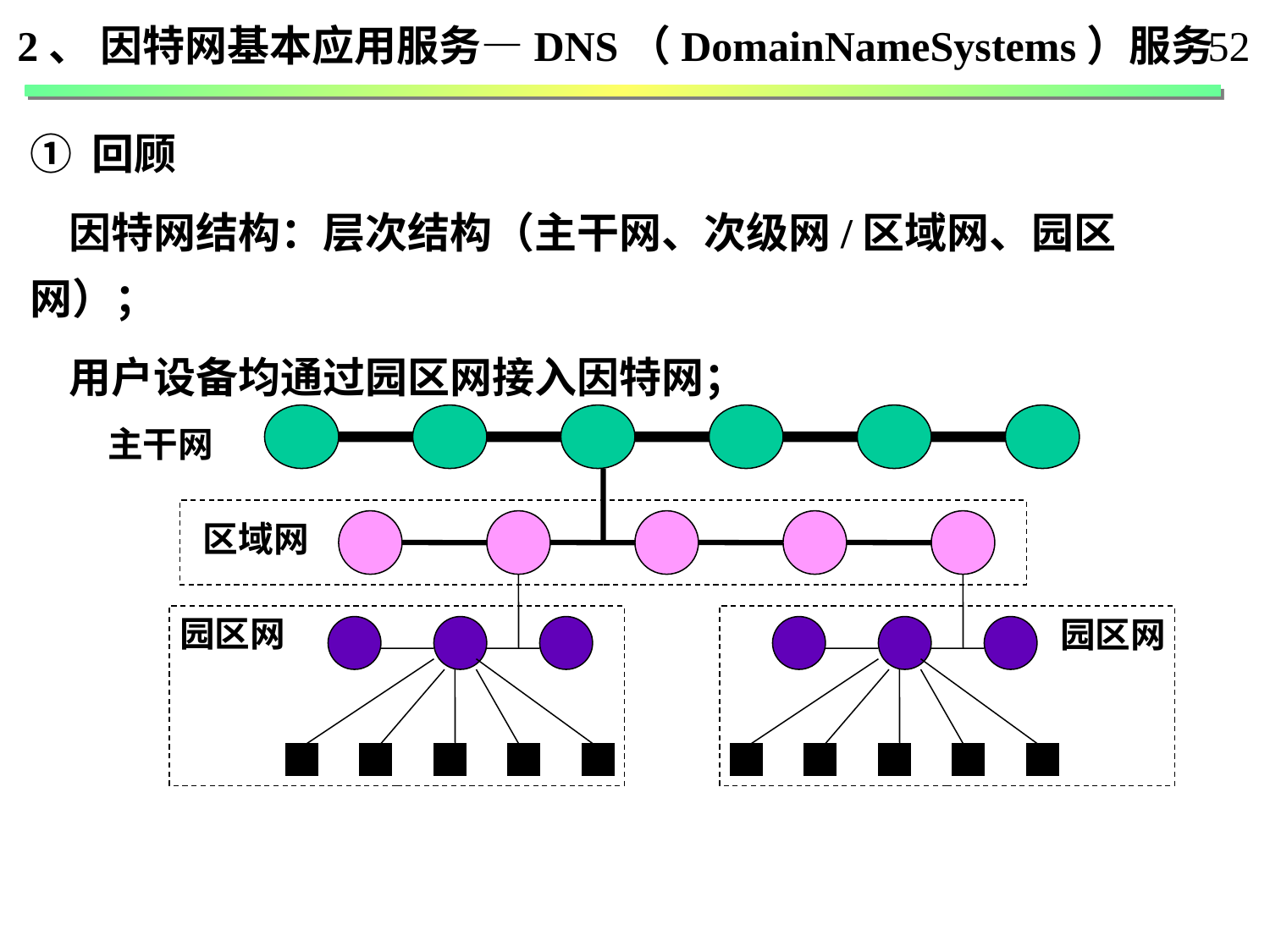

2、 因特网基本应用服务—DNS（DomainNameSystems）服务
52

① 回顾
   因特网结构：层次结构（主干网、次级网/区域网、园区网）；
   用户设备均通过园区网接入因特网；

主干网

区域网

园区网

园区网